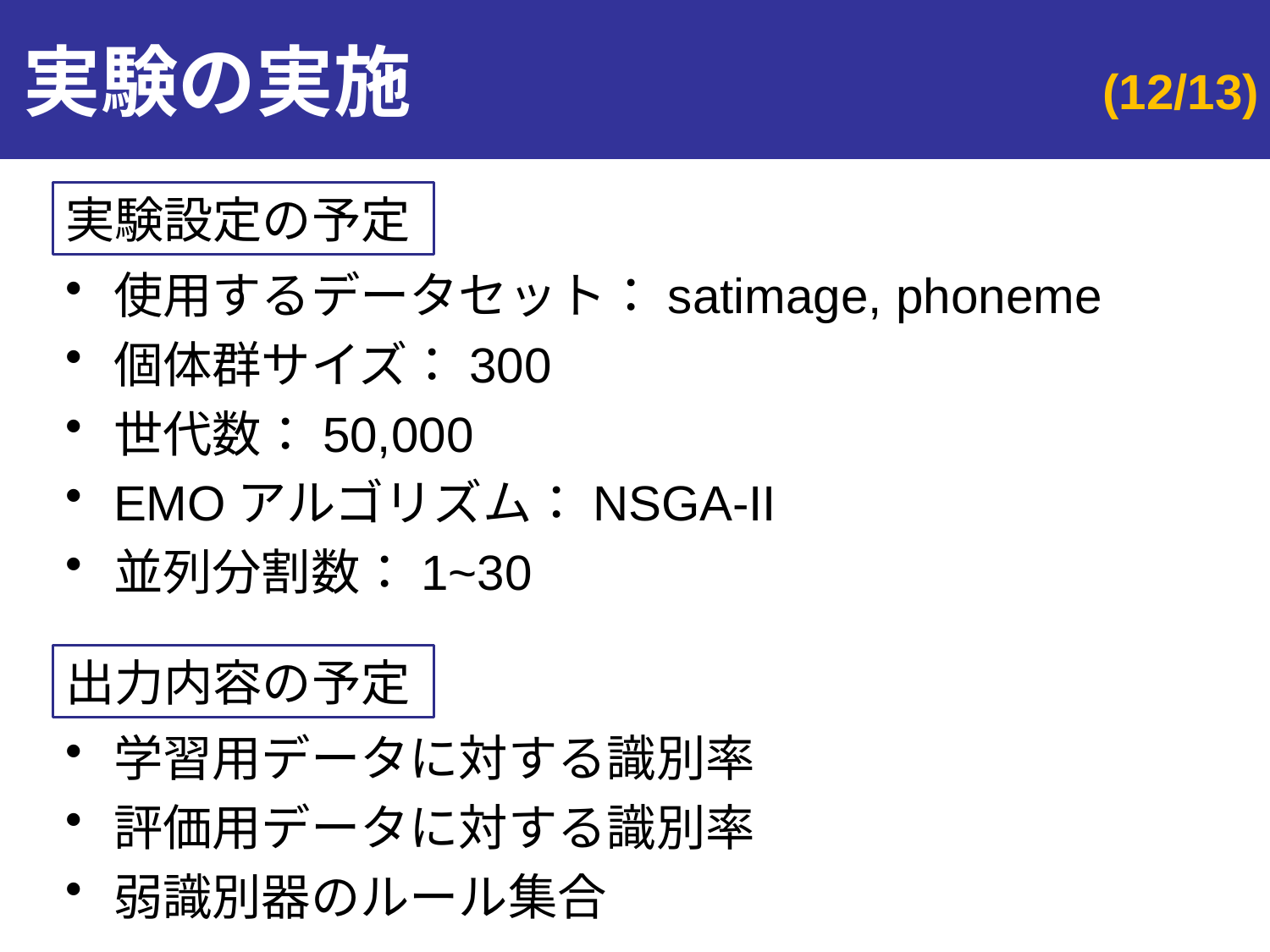

# 実験の実施
実験設定の予定
使用するデータセット：satimage, phoneme
個体群サイズ：300
世代数：50,000
EMOアルゴリズム：NSGA-II
並列分割数：1~30

出力内容の予定
学習用データに対する識別率
評価用データに対する識別率
弱識別器のルール集合